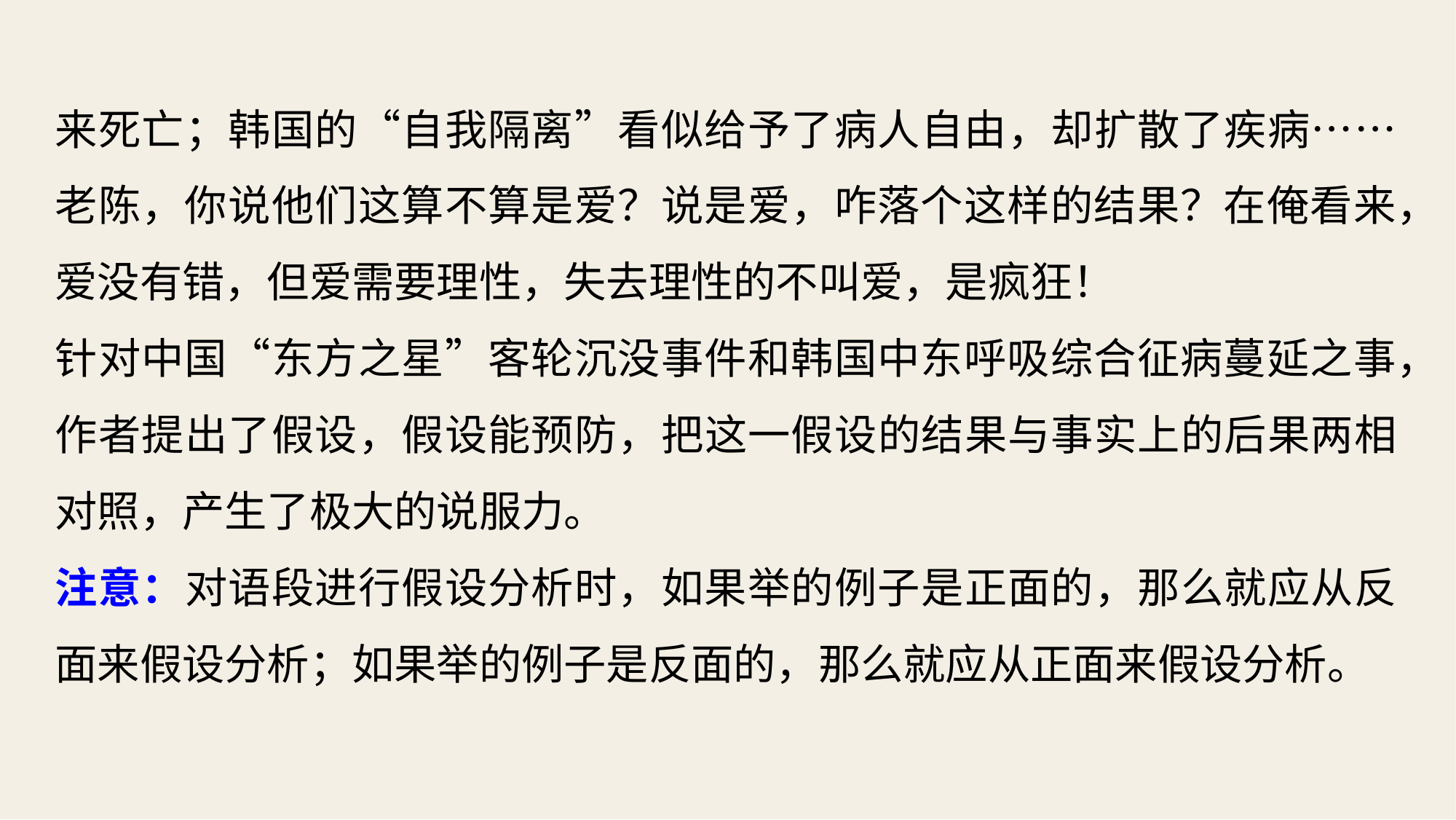

来死亡；韩国的“自我隔离”看似给予了病人自由，却扩散了疾病……老陈，你说他们这算不算是爱？说是爱，咋落个这样的结果？在俺看来，爱没有错，但爱需要理性，失去理性的不叫爱，是疯狂！
针对中国“东方之星”客轮沉没事件和韩国中东呼吸综合征病蔓延之事，作者提出了假设，假设能预防，把这一假设的结果与事实上的后果两相对照，产生了极大的说服力。
注意：对语段进行假设分析时，如果举的例子是正面的，那么就应从反面来假设分析；如果举的例子是反面的，那么就应从正面来假设分析。